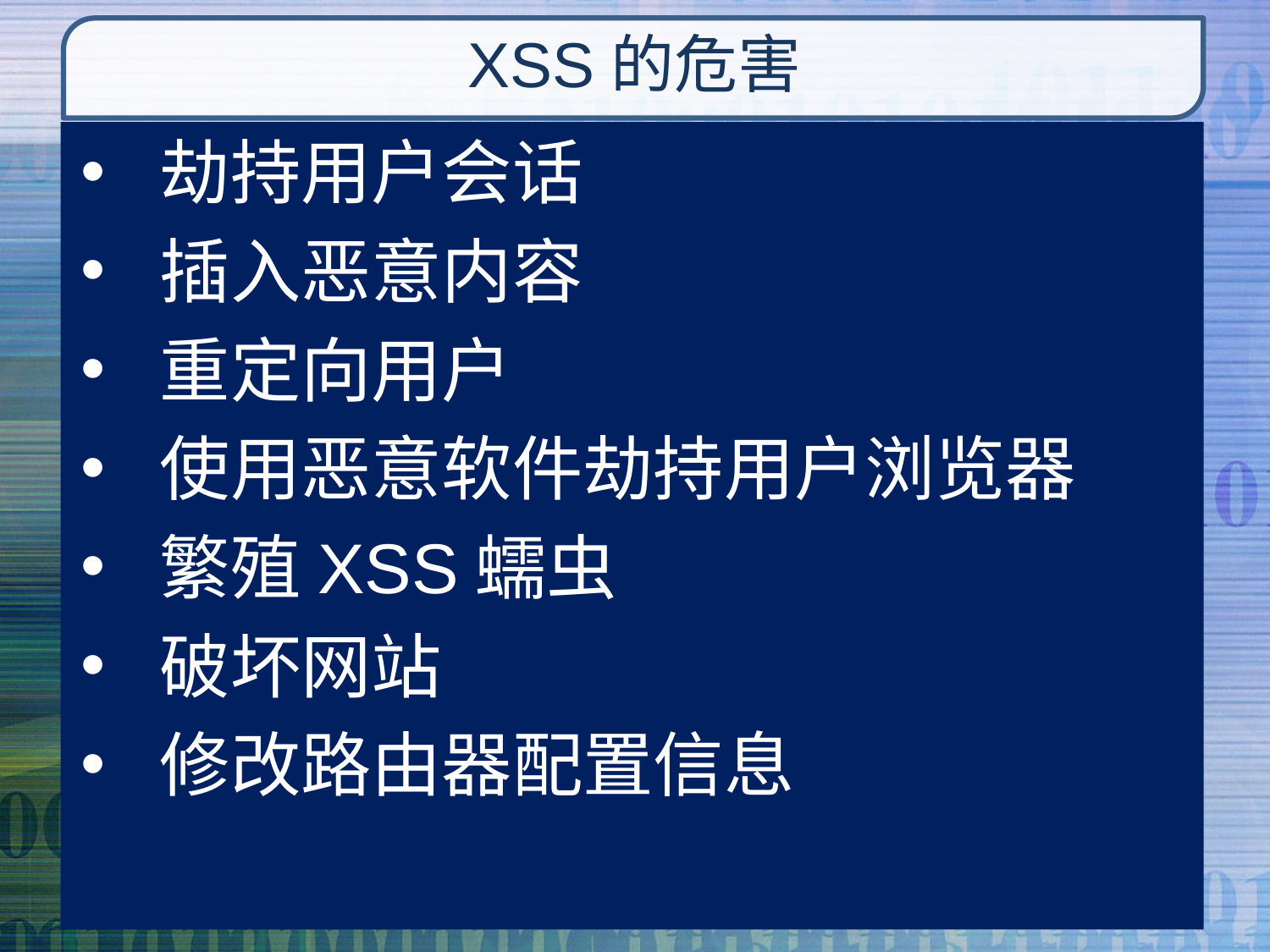

# XSS的危害
劫持用户会话
插入恶意内容
重定向用户
使用恶意软件劫持用户浏览器
繁殖XSS蠕虫
破坏网站
修改路由器配置信息